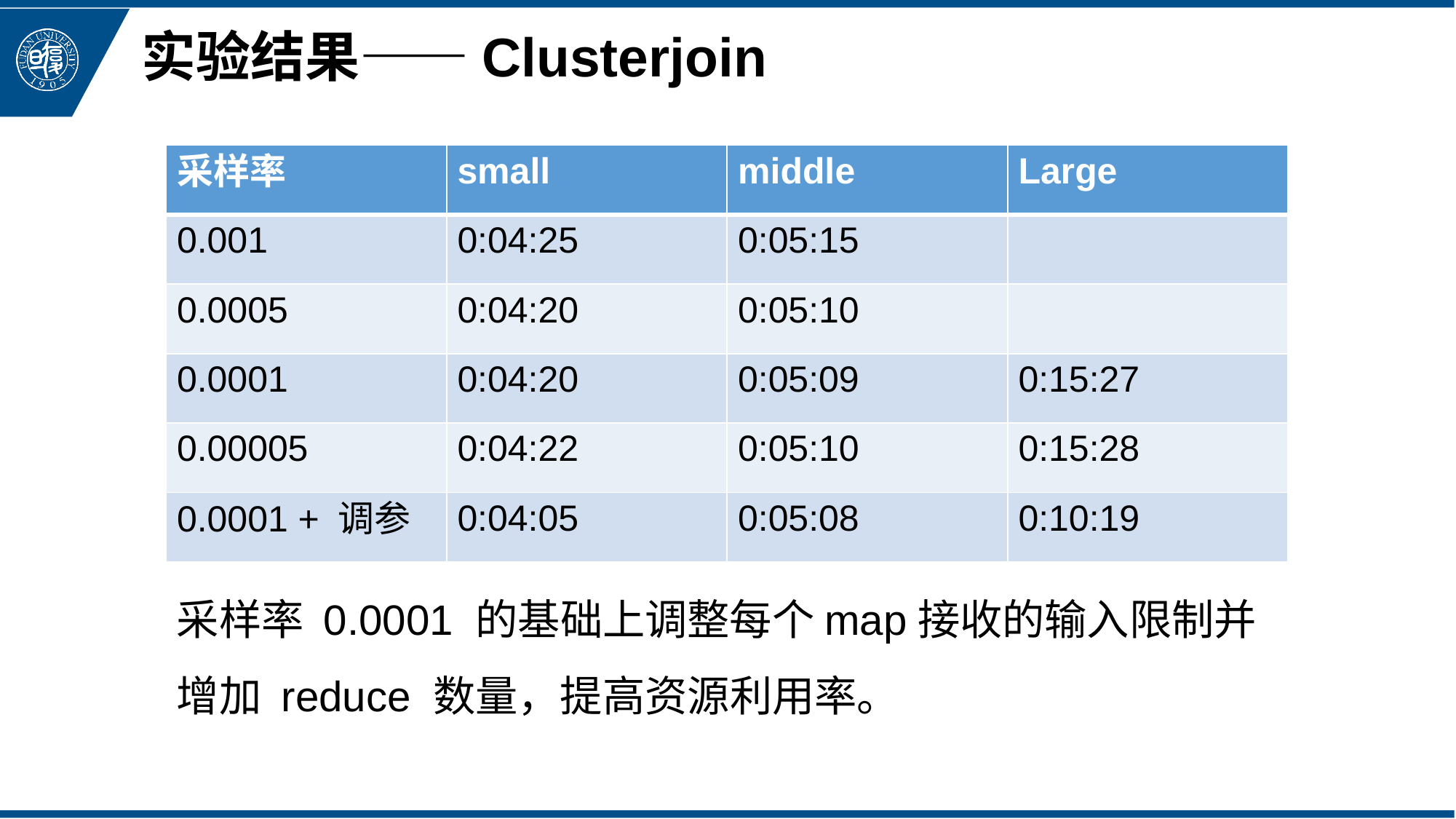

实验结果——Clusterjoin

| 采样率 | small | middle | Large |
| --- | --- | --- | --- |
| 0.001 | 0:04:25 | 0:05:15 |  |
| 0.0005 | 0:04:20 | 0:05:10 |  |
| 0.0001 | 0:04:20 | 0:05:09 | 0:15:27 |
| 0.00005 | 0:04:22 | 0:05:10 | 0:15:28 |
| 0.0001 + 调参 | 0:04:05 | 0:05:08 | 0:10:19 |
采样率 0.0001 的基础上调整每个map接收的输入限制并增加 reduce 数量，提高资源利用率。